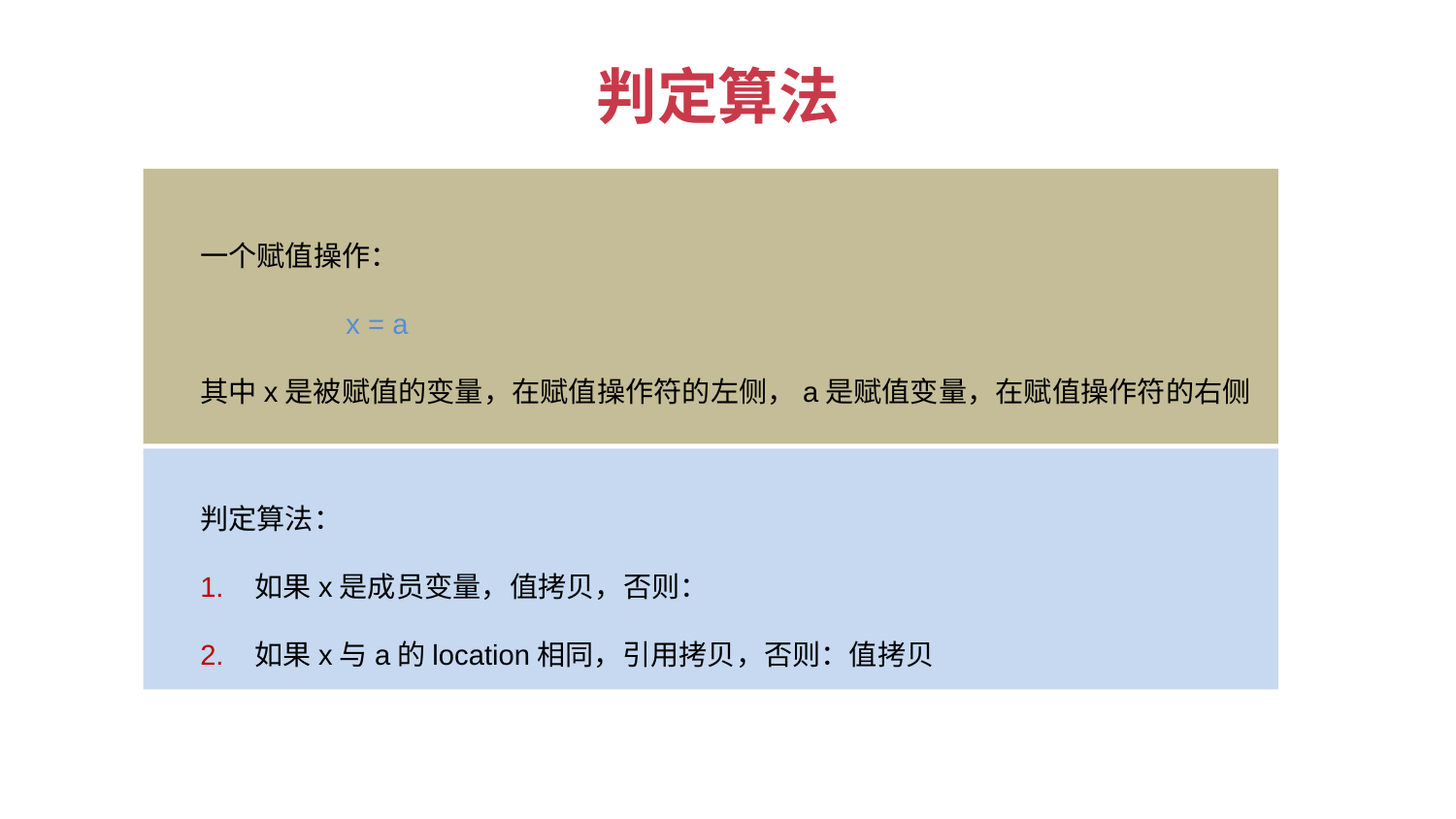

判定算法
一个赋值操作：
  	x = a
其中x是被赋值的变量，在赋值操作符的左侧，a是赋值变量，在赋值操作符的右侧

判定算法：
如果x是成员变量，值拷贝，否则：
如果x与a的location相同，引用拷贝，否则：值拷贝